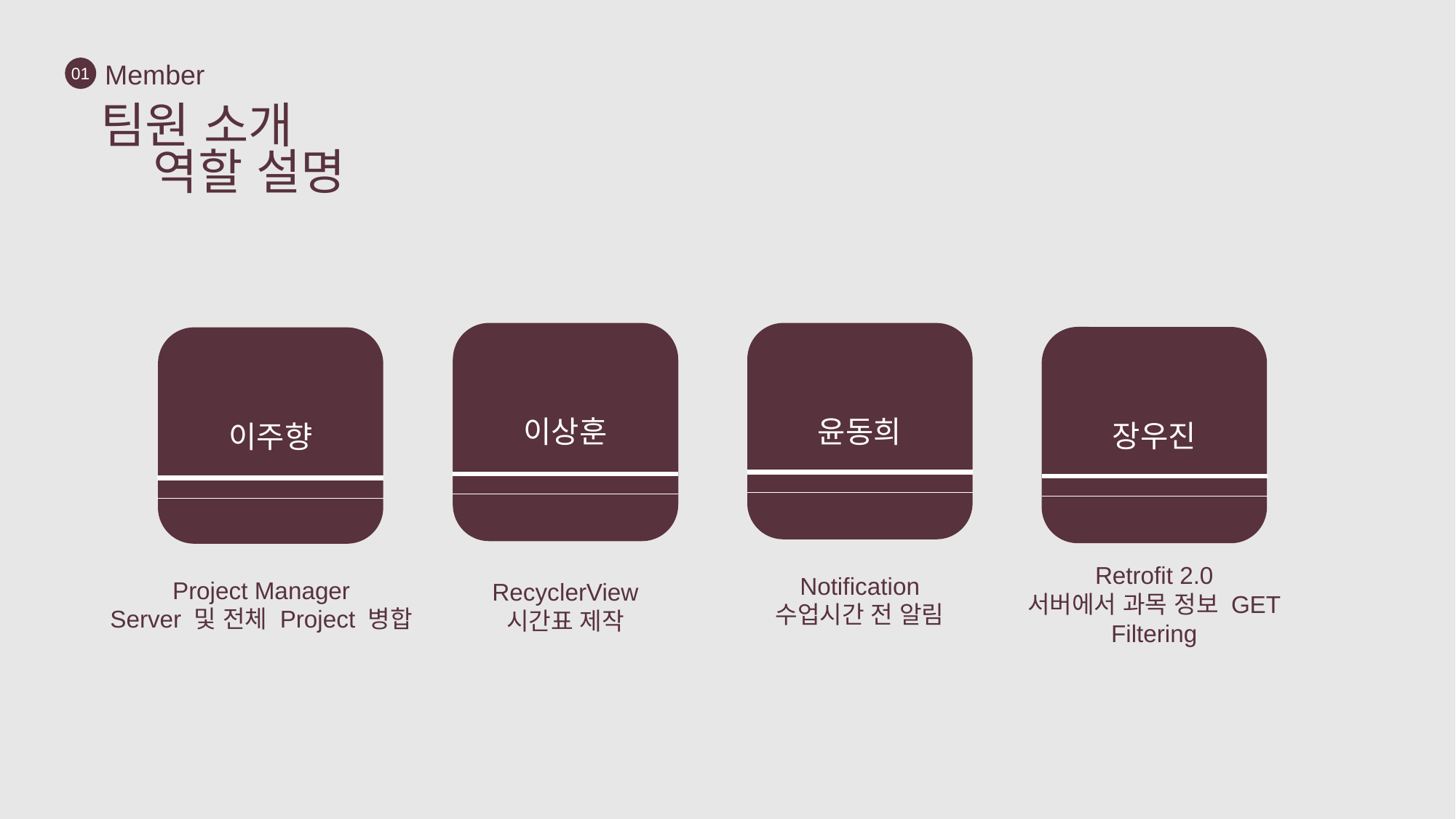

Member

01
팀원 소개
   역할 설명
이상훈
윤동희

장우진
이주향
Retrofit 2.0
서버에서 과목 정보 GET
Filtering
Notification
수업시간 전 알림
Project Manager
Server 및 전체 Project 병합
RecyclerView
시간표 제작